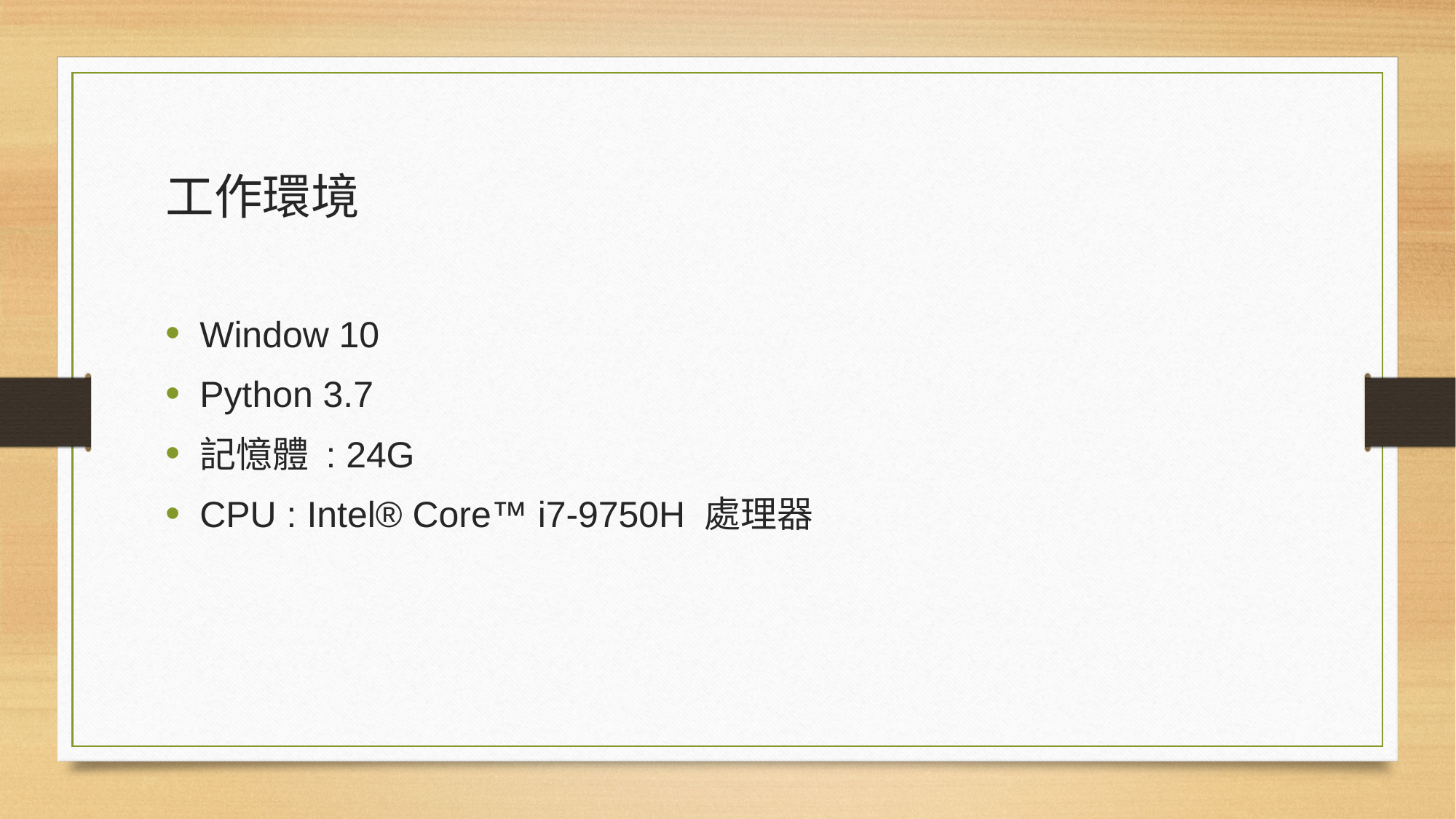

# 工作環境
Window 10
Python 3.7
記憶體 : 24G
CPU : Intel® Core™ i7-9750H 處理器